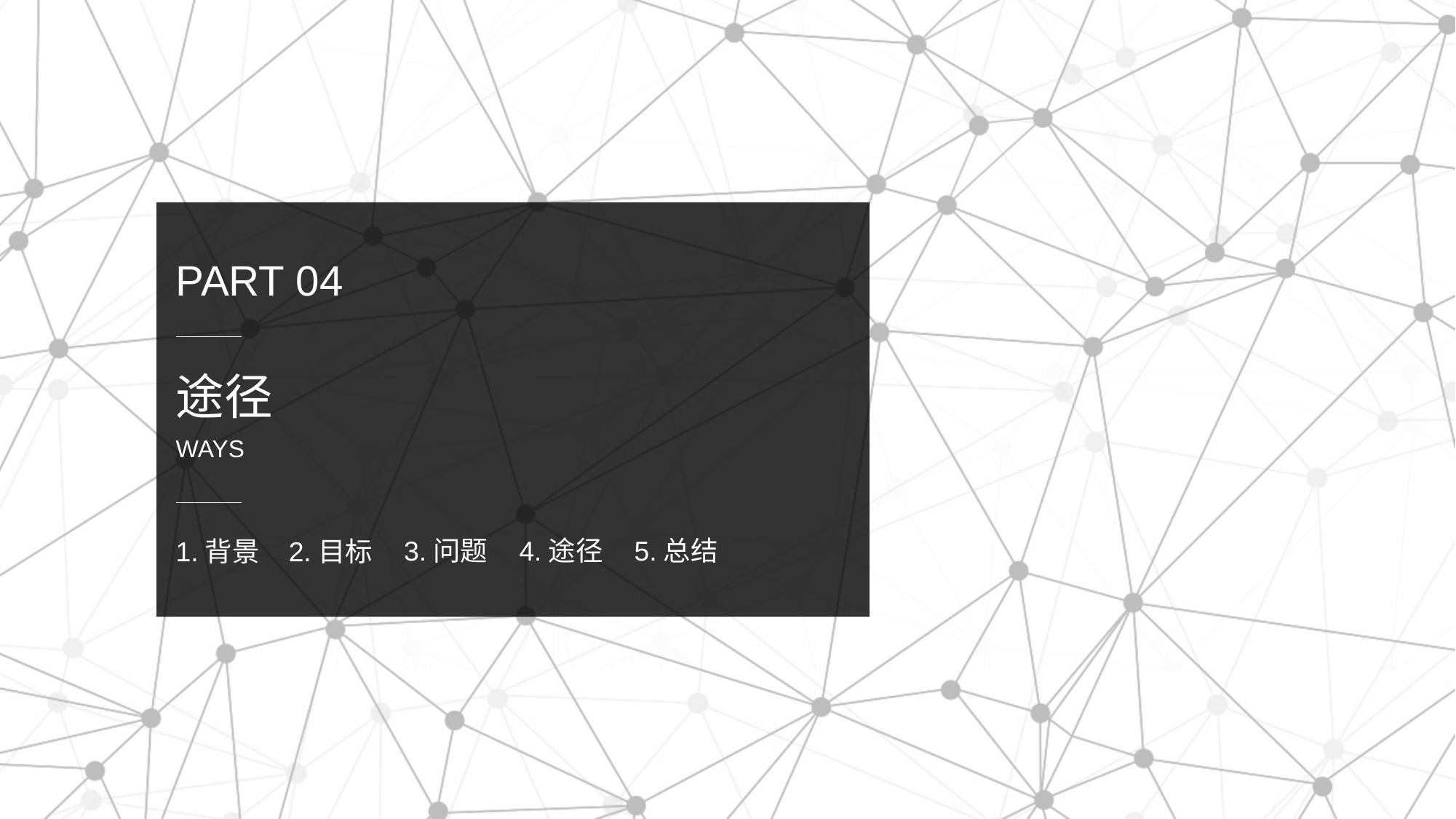

PART 04
途径
WAYS
4.途径    5.总结
3.问题
2.目标
1.背景